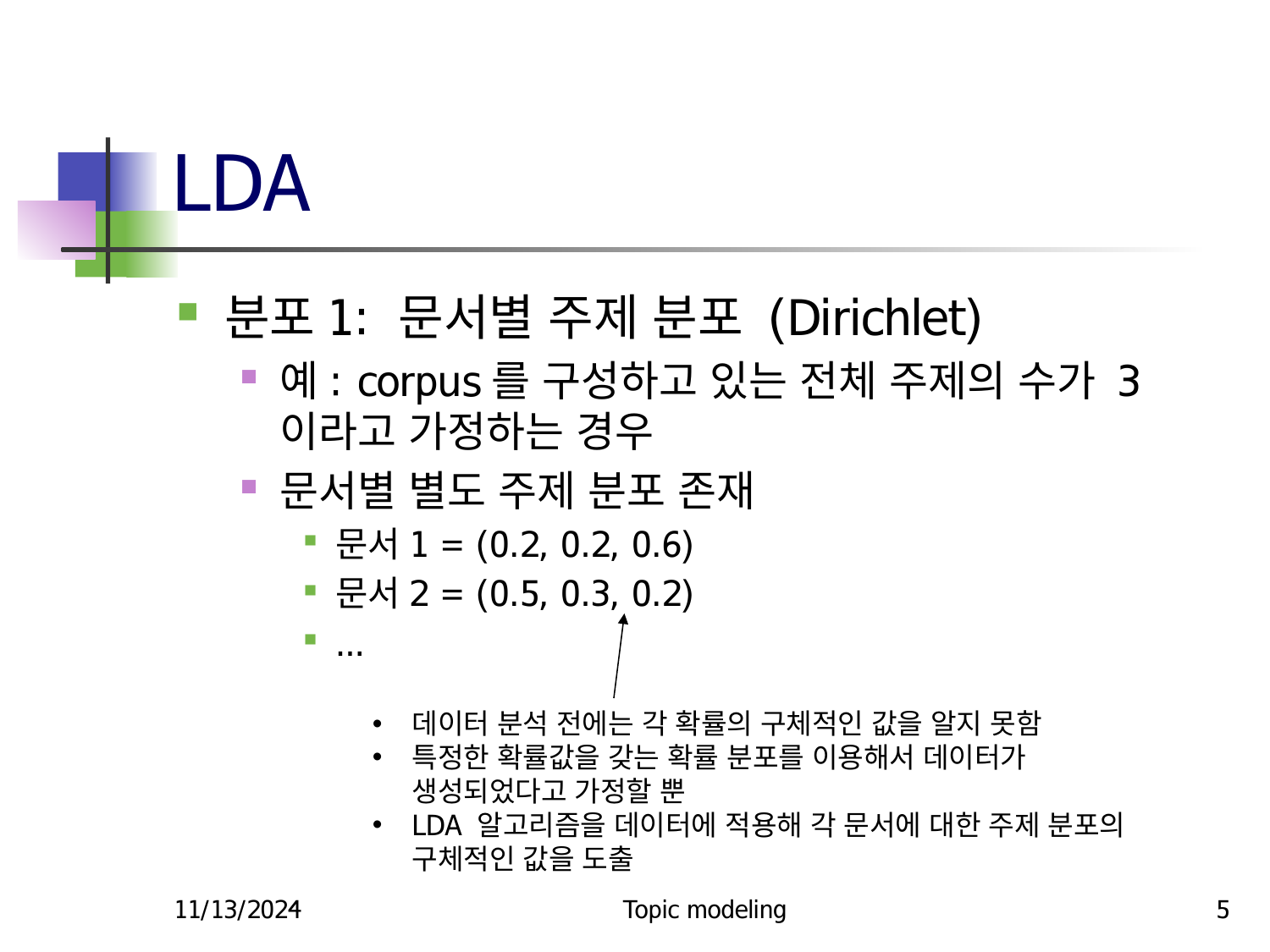

# LDA
분포1: 문서별 주제 분포 (Dirichlet)
예: corpus를 구성하고 있는 전체 주제의 수가 3이라고 가정하는 경우
문서별 별도 주제 분포 존재
문서1 = (0.2, 0.2, 0.6)
문서2 = (0.5, 0.3, 0.2)
…
데이터 분석 전에는 각 확률의 구체적인 값을 알지 못함
특정한 확률값을 갖는 확률 분포를 이용해서 데이터가 생성되었다고 가정할 뿐
LDA 알고리즘을 데이터에 적용해 각 문서에 대한 주제 분포의 구체적인 값을 도출

11/13/2024
Topic modeling
5